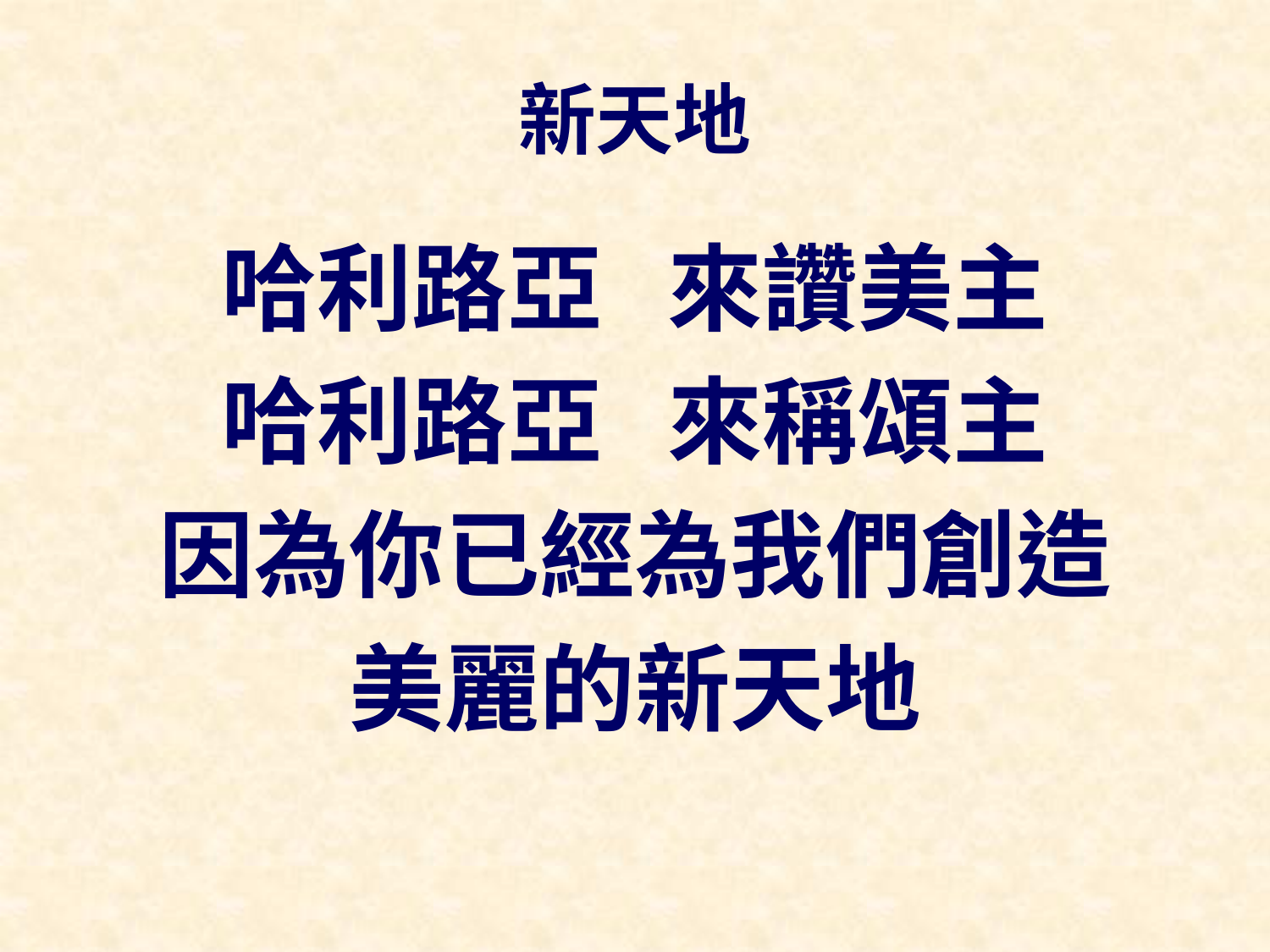

# 新天地
哈利路亞   來讚美主
哈利路亞   來稱頌主
因為你已經為我們創造
美麗的新天地